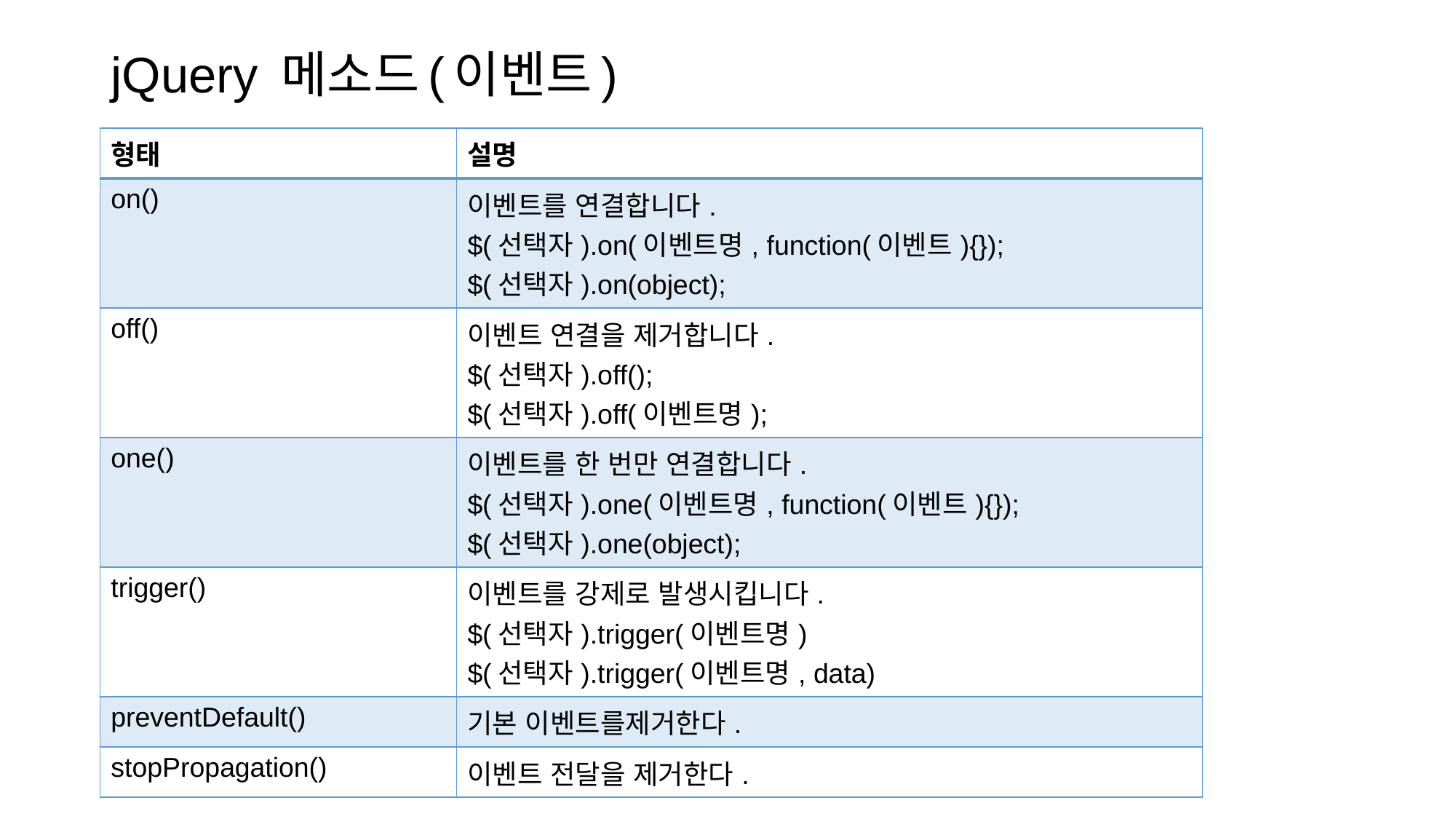

# jQuery 메소드(이벤트)
| 형태 | 설명 |
| --- | --- |
| on() | 이벤트를 연결합니다. $(선택자).on(이벤트명, function(이벤트){}); $(선택자).on(object); |
| off() | 이벤트 연결을 제거합니다. $(선택자).off(); $(선택자).off(이벤트명); |
| one() | 이벤트를 한 번만 연결합니다. $(선택자).one(이벤트명, function(이벤트){}); $(선택자).one(object); |
| trigger() | 이벤트를 강제로 발생시킵니다. $(선택자).trigger(이벤트명) $(선택자).trigger(이벤트명, data) |
| preventDefault() | 기본 이벤트를제거한다. |
| stopPropagation() | 이벤트 전달을 제거한다. |